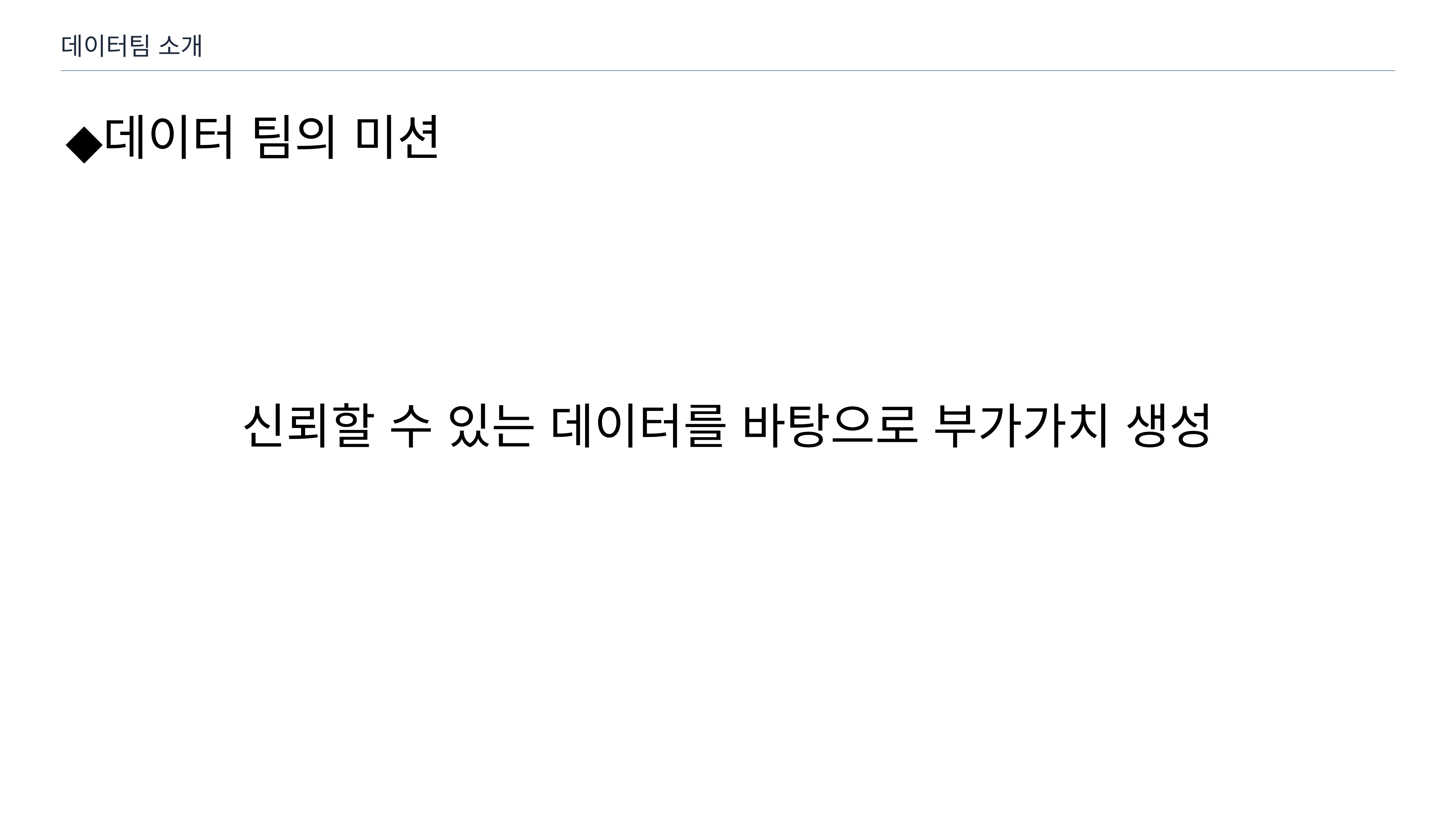

데이터팀 소개
데이터 팀의 미션
신뢰할 수 있는 데이터를 바탕으로 부가가치 생성